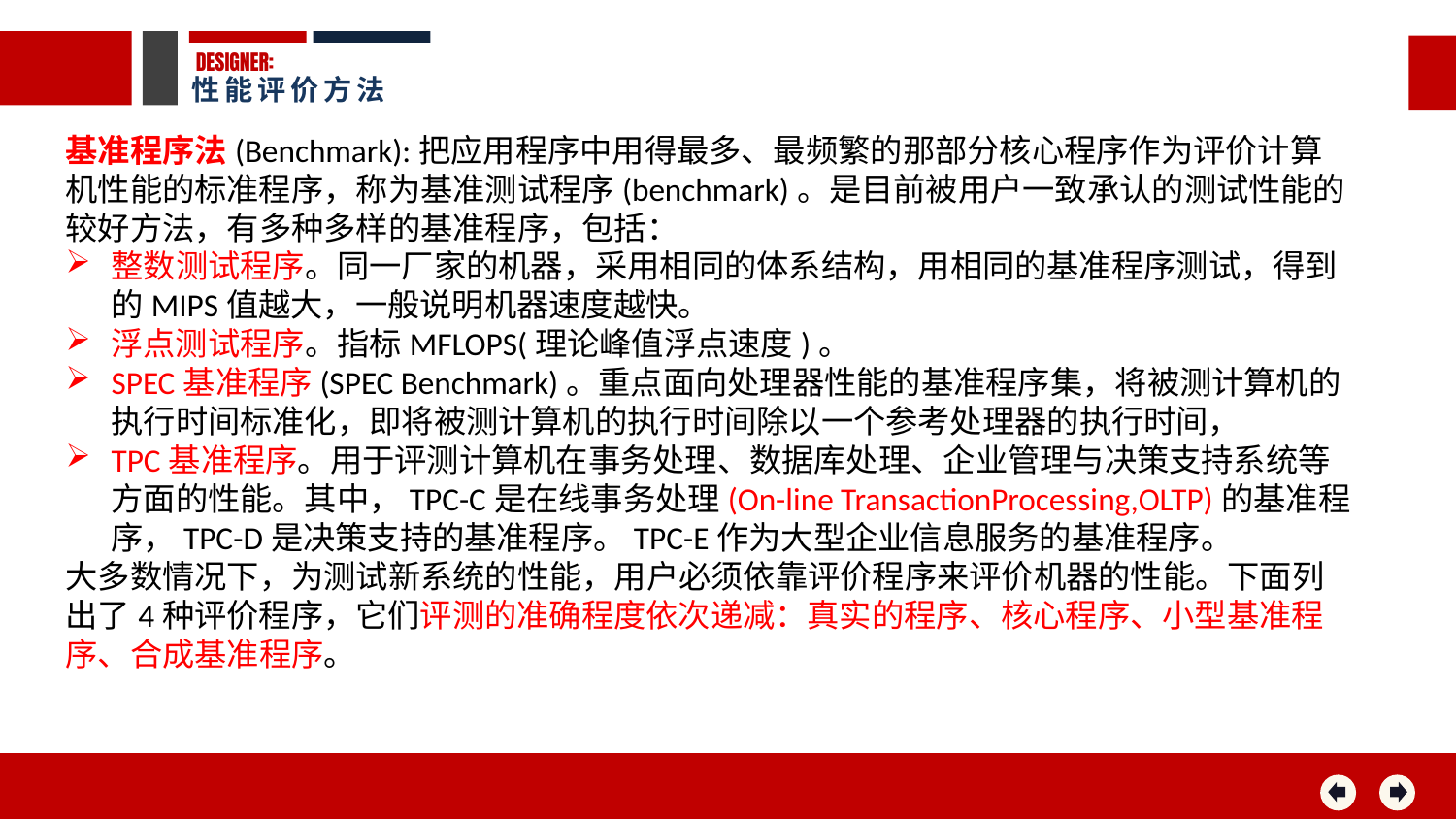

DESIGNER:
性能评价方法
基准程序法(Benchmark):把应用程序中用得最多、最频繁的那部分核心程序作为评价计算机性能的标准程序，称为基准测试程序(benchmark)。是目前被用户一致承认的测试性能的较好方法，有多种多样的基准程序，包括：
整数测试程序。同一厂家的机器，采用相同的体系结构，用相同的基准程序测试，得到的MIPS值越大，一般说明机器速度越快。
浮点测试程序。指标MFLOPS(理论峰值浮点速度)。
SPEC基准程序(SPEC Benchmark)。重点面向处理器性能的基准程序集，将被测计算机的执行时间标准化，即将被测计算机的执行时间除以一个参考处理器的执行时间，
TPC基准程序。用于评测计算机在事务处理、数据库处理、企业管理与决策支持系统等方面的性能。其中，TPC-C是在线事务处理(On-line TransactionProcessing,OLTP)的基准程序，TPC-D是决策支持的基准程序。TPC-E作为大型企业信息服务的基准程序。
大多数情况下，为测试新系统的性能，用户必须依靠评价程序来评价机器的性能。下面列出了4种评价程序，它们评测的准确程度依次递减：真实的程序、核心程序、小型基准程序、合成基准程序。